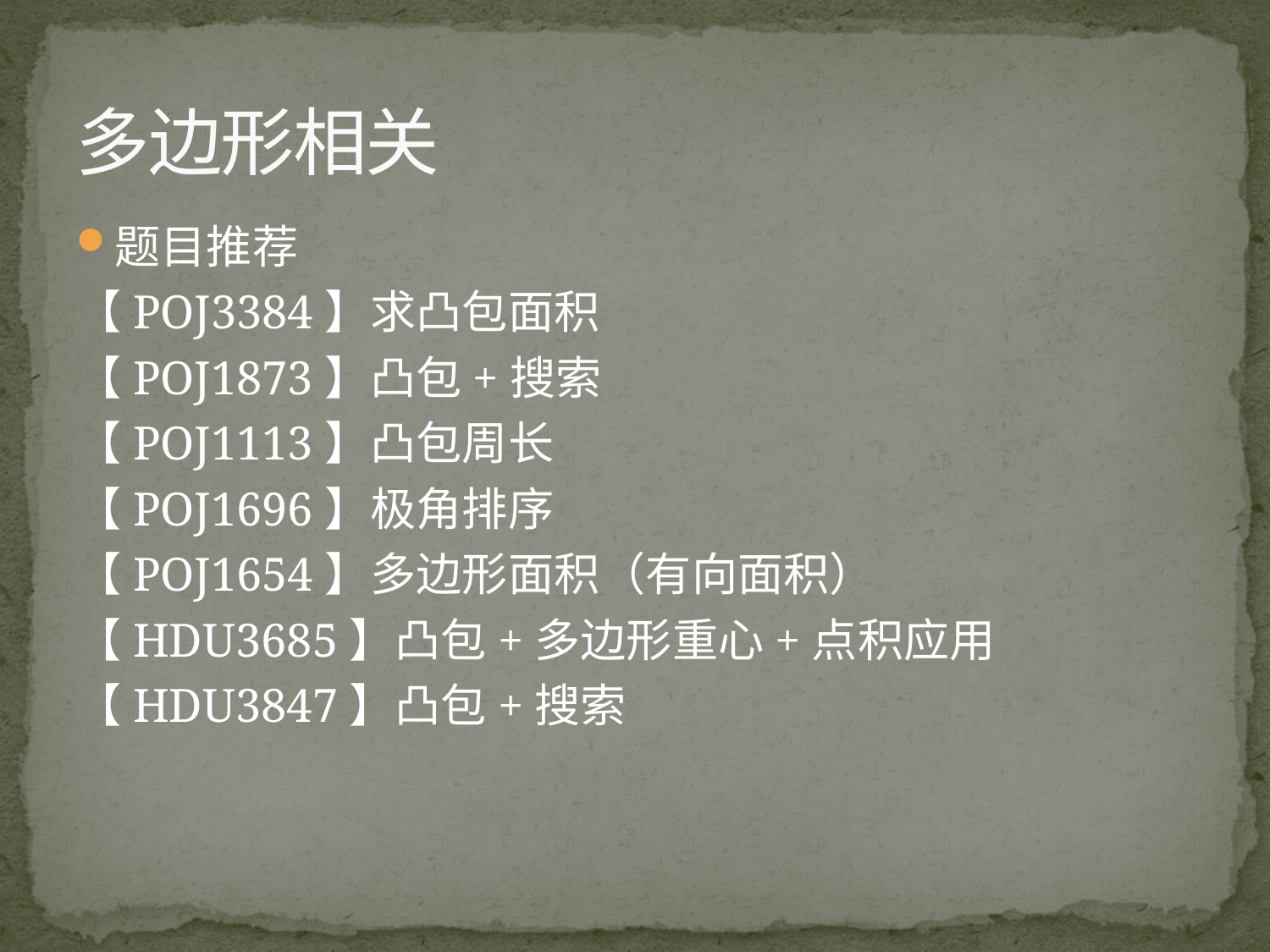

# 多边形相关
题目推荐
【POJ3384】求凸包面积
【POJ1873】凸包+搜索
【POJ1113】凸包周长
【POJ1696】极角排序
【POJ1654】多边形面积（有向面积）
【HDU3685】凸包+多边形重心+点积应用
【HDU3847】凸包+搜索